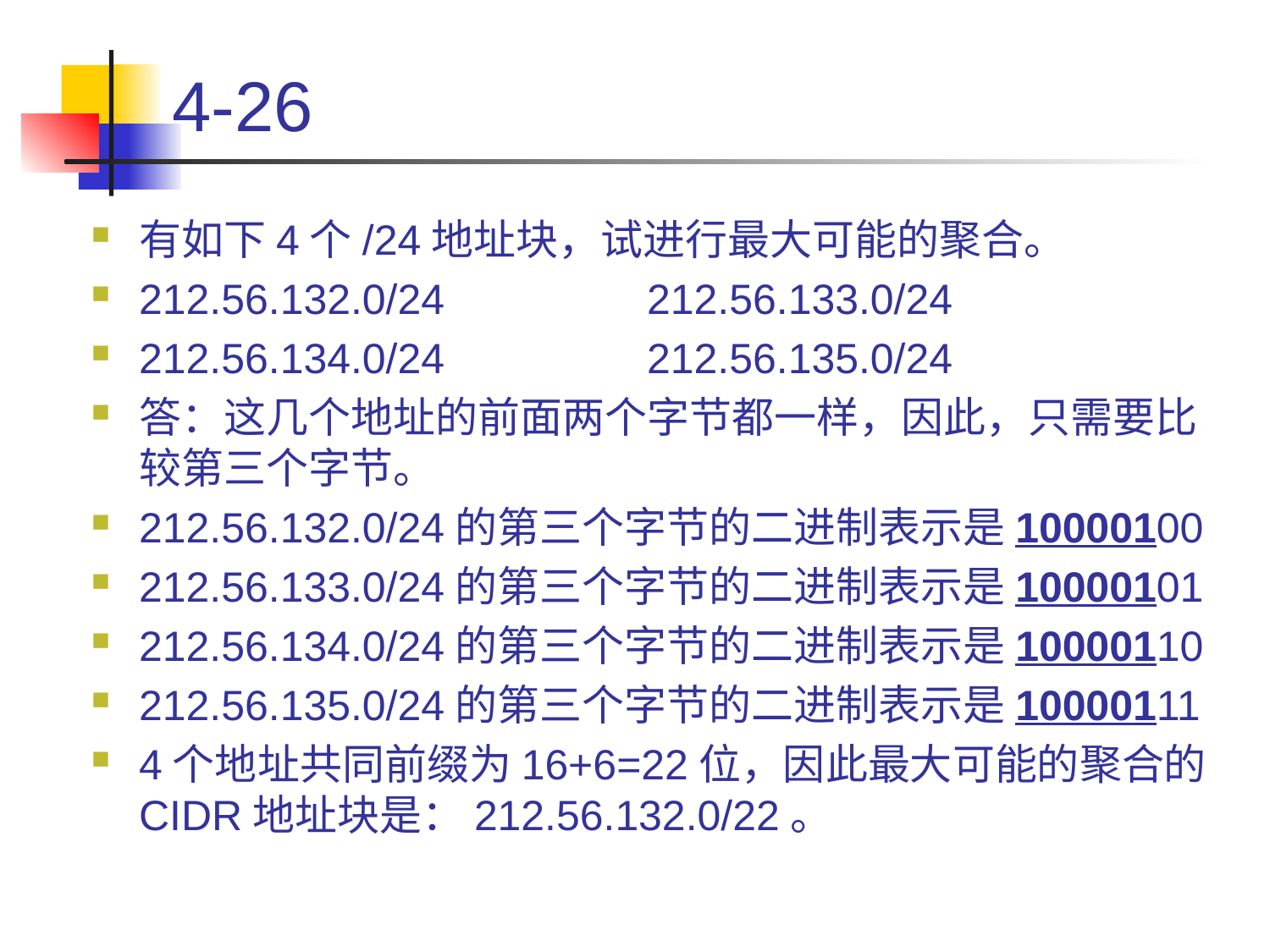

# 4-26
有如下4个/24地址块，试进行最大可能的聚合。
212.56.132.0/24		212.56.133.0/24
212.56.134.0/24		212.56.135.0/24
答：这几个地址的前面两个字节都一样，因此，只需要比较第三个字节。
212.56.132.0/24的第三个字节的二进制表示是10000100
212.56.133.0/24的第三个字节的二进制表示是10000101
212.56.134.0/24的第三个字节的二进制表示是10000110
212.56.135.0/24的第三个字节的二进制表示是10000111
4个地址共同前缀为16+6=22位，因此最大可能的聚合的CIDR地址块是：212.56.132.0/22。